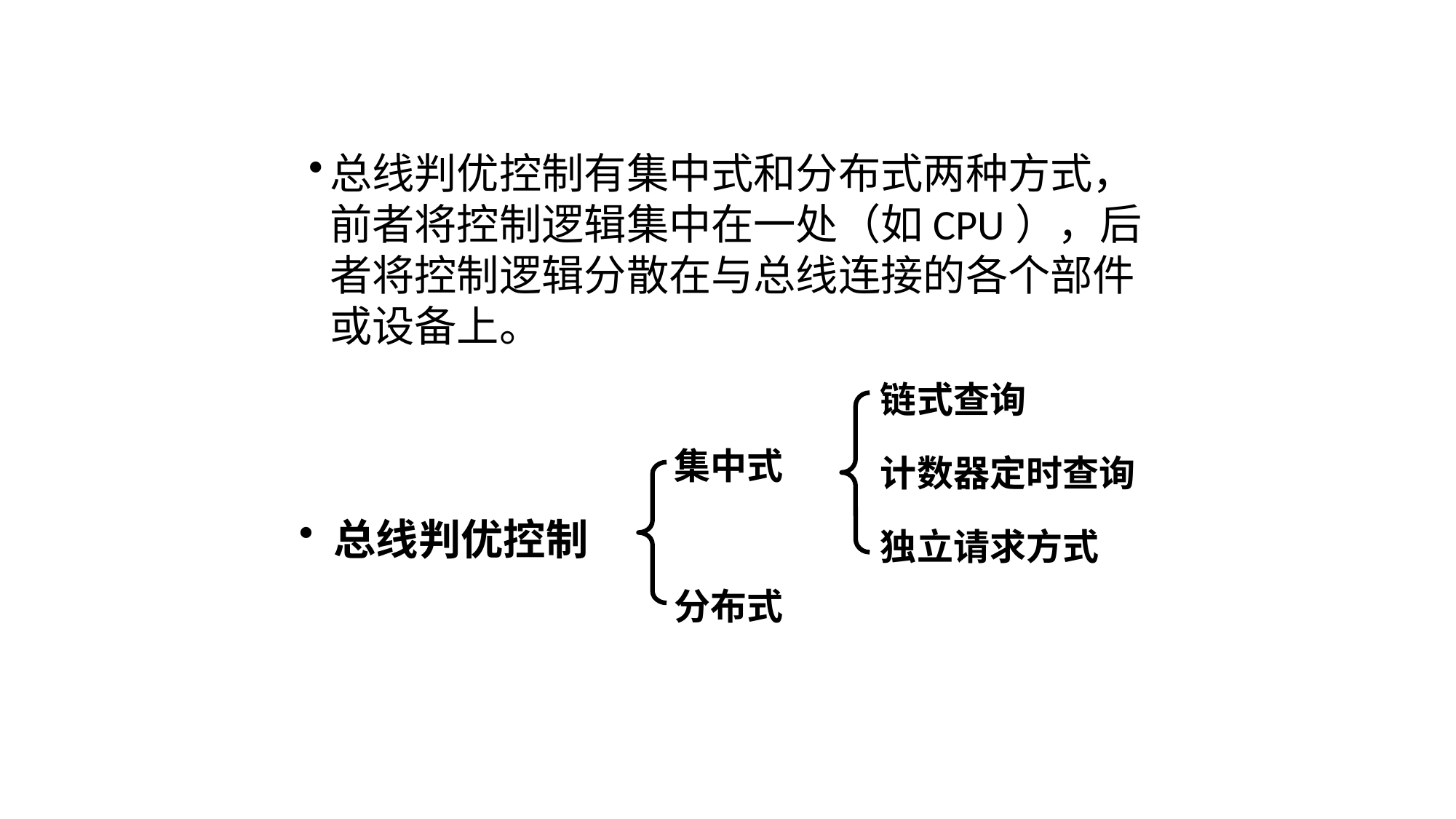

总线判优控制有集中式和分布式两种方式，前者将控制逻辑集中在一处（如CPU），后者将控制逻辑分散在与总线连接的各个部件或设备上。
链式查询

集中式
计数器定时查询

 总线判优控制
独立请求方式
分布式